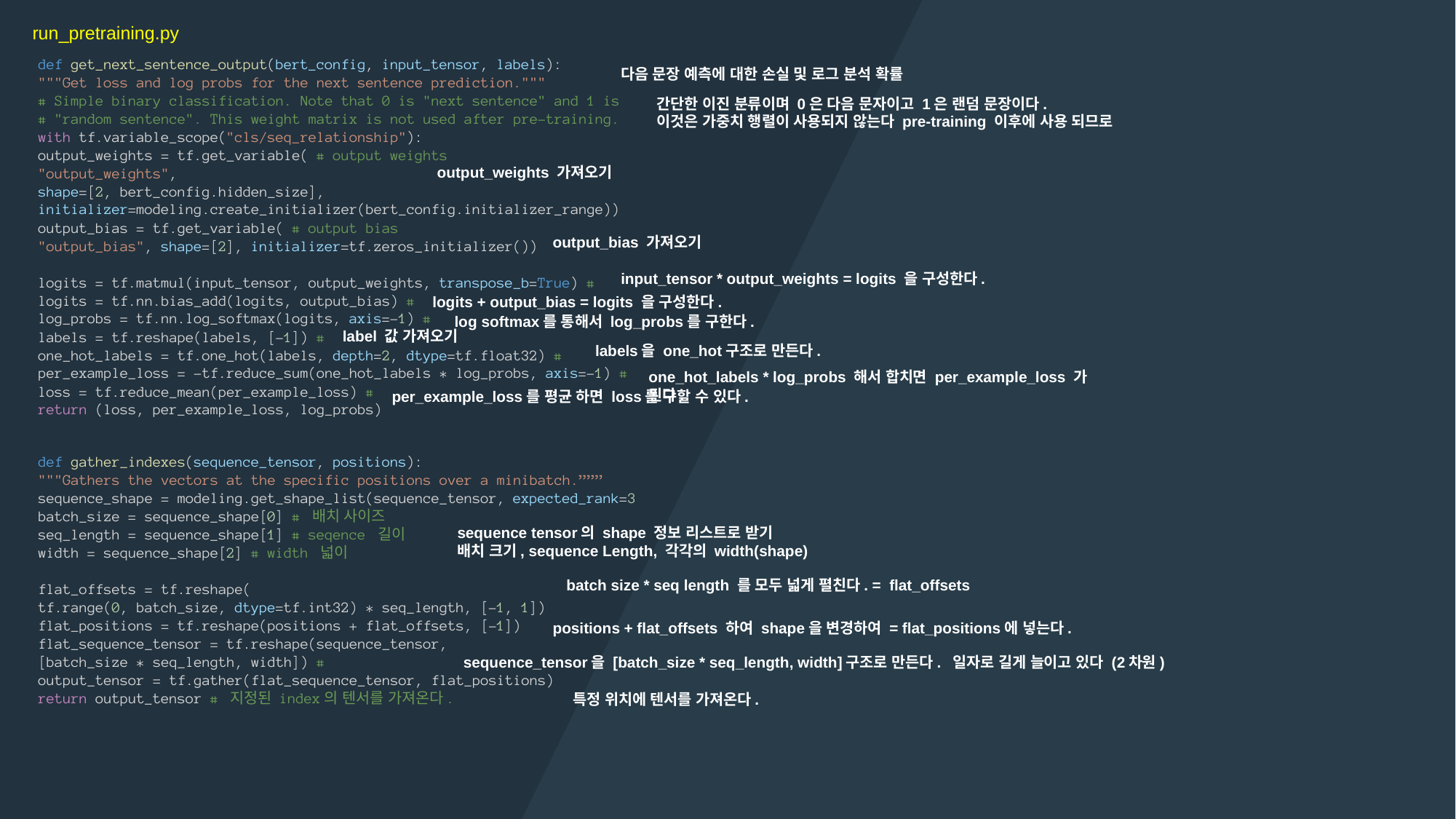

run_pretraining.py
def get_next_sentence_output(bert_config, input_tensor, labels):
"""Get loss and log probs for the next sentence prediction."""
# Simple binary classification. Note that 0 is "next sentence" and 1 is
# "random sentence". This weight matrix is not used after pre-training.
with tf.variable_scope("cls/seq_relationship"):
output_weights = tf.get_variable( # output weights
"output_weights",
shape=[2, bert_config.hidden_size],
initializer=modeling.create_initializer(bert_config.initializer_range))
output_bias = tf.get_variable( # output bias
"output_bias", shape=[2], initializer=tf.zeros_initializer())
logits = tf.matmul(input_tensor, output_weights, transpose_b=True) #
logits = tf.nn.bias_add(logits, output_bias) #
log_probs = tf.nn.log_softmax(logits, axis=-1) #
labels = tf.reshape(labels, [-1]) #
one_hot_labels = tf.one_hot(labels, depth=2, dtype=tf.float32) #
per_example_loss = -tf.reduce_sum(one_hot_labels * log_probs, axis=-1) #
loss = tf.reduce_mean(per_example_loss) #
return (loss, per_example_loss, log_probs)
다음 문장 예측에 대한 손실 및 로그 분석 확률
간단한 이진 분류이며 0은 다음 문자이고 1은 랜덤 문장이다.
이것은 가중치 행렬이 사용되지 않는다 pre-training 이후에 사용 되므로
output_weights 가져오기
output_bias 가져오기
input_tensor * output_weights = logits 을 구성한다.
logits + output_bias = logits 을 구성한다.
log softmax를 통해서 log_probs를 구한다.
label 값 가져오기
labels을 one_hot구조로 만든다.
one_hot_labels * log_probs 해서 합치면 per_example_loss 가 된다.
per_example_loss를 평균 하면 loss를 구할 수 있다.
def gather_indexes(sequence_tensor, positions):
"""Gathers the vectors at the specific positions over a minibatch.”””
sequence_shape = modeling.get_shape_list(sequence_tensor, expected_rank=3
batch_size = sequence_shape[0] # 배치 사이즈
seq_length = sequence_shape[1] # seqence 길이
width = sequence_shape[2] # width 넓이
flat_offsets = tf.reshape(
tf.range(0, batch_size, dtype=tf.int32) * seq_length, [-1, 1])
flat_positions = tf.reshape(positions + flat_offsets, [-1])
flat_sequence_tensor = tf.reshape(sequence_tensor,
[batch_size * seq_length, width]) #
output_tensor = tf.gather(flat_sequence_tensor, flat_positions)
return output_tensor # 지정된 index의 텐서를 가져온다.
sequence tensor의 shape 정보 리스트로 받기
배치 크기, sequence Length, 각각의 width(shape)
batch size * seq length 를 모두 넓게 펼친다. =  flat_offsets
positions + flat_offsets 하여 shape을 변경하여 = flat_positions에 넣는다.
sequence_tensor을 [batch_size * seq_length, width]구조로 만든다.  일자로 길게 늘이고 있다 (2차원)
특정 위치에 텐서를 가져온다.